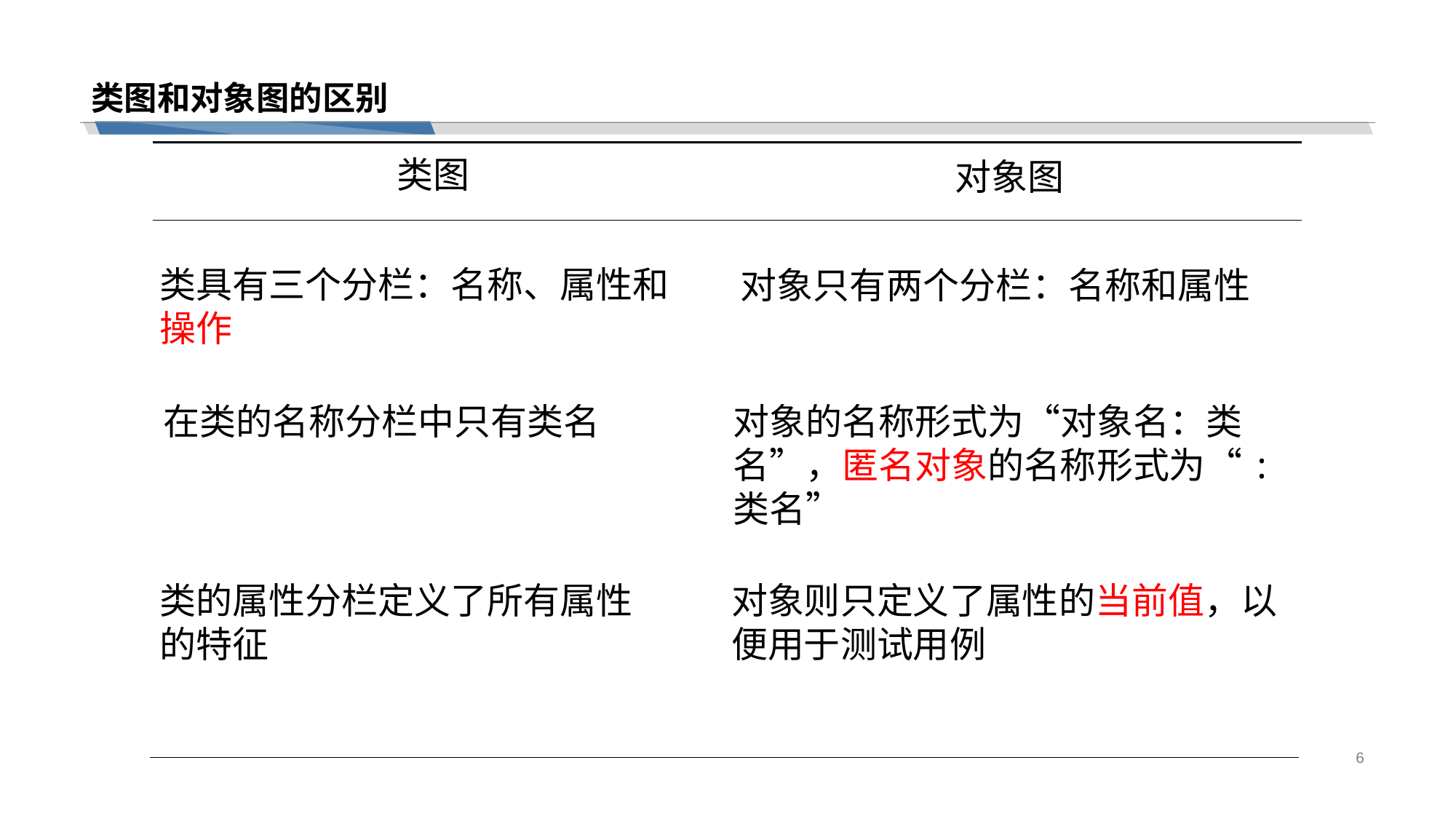

# 类图和对象图的区别
类图
对象图
类具有三个分栏：名称、属性和操作
对象只有两个分栏：名称和属性
在类的名称分栏中只有类名
对象的名称形式为“对象名：类名”，匿名对象的名称形式为“:类名”
类的属性分栏定义了所有属性的特征
对象则只定义了属性的当前值，以便用于测试用例
6